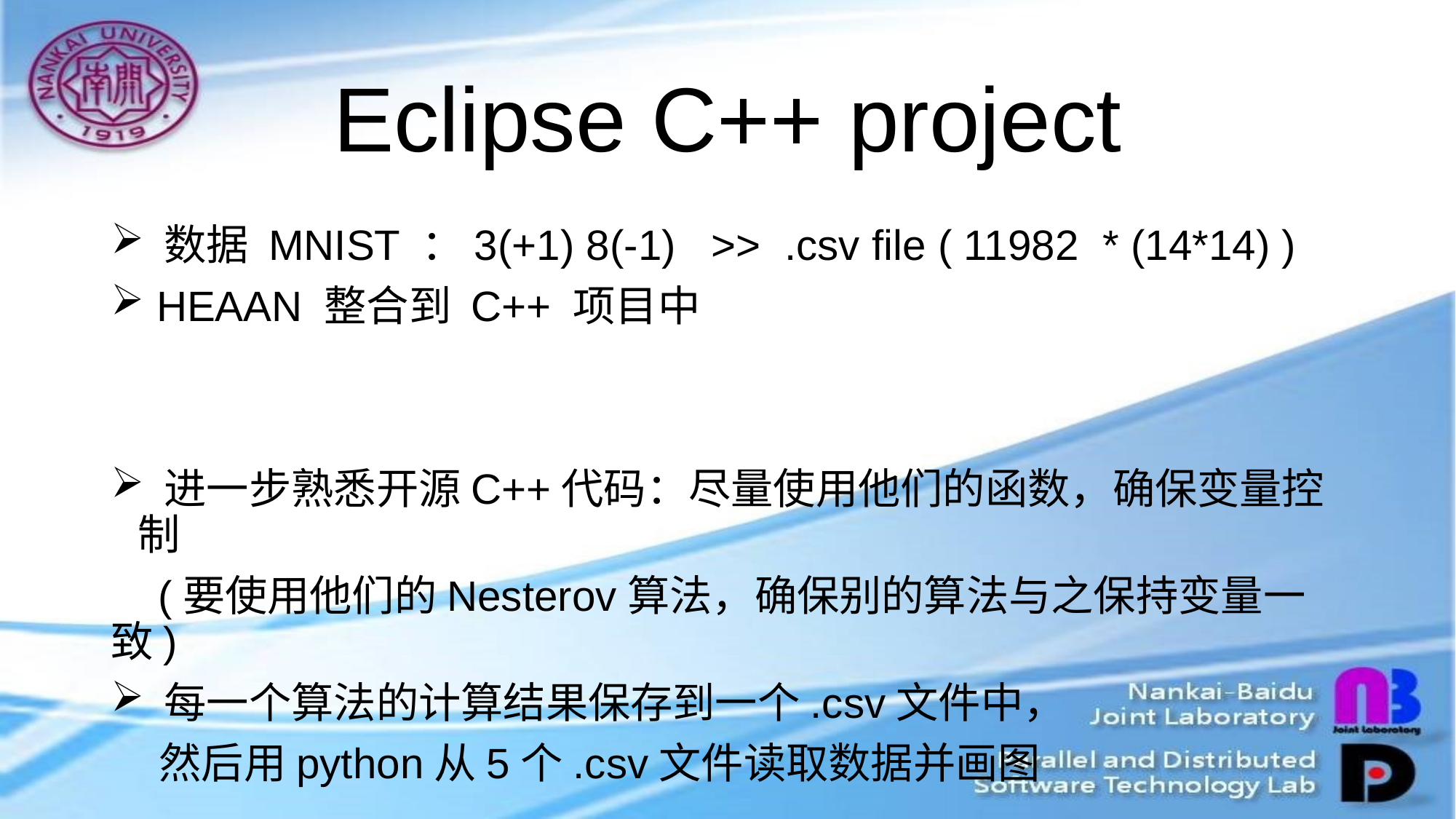

# Eclipse C++ project
 数据 MNIST ：3(+1) 8(-1)   >>  .csv file ( 11982  * (14*14) )
 HEAAN 整合到 C++ 项目中

 进一步熟悉开源C++代码：尽量使用他们的函数，确保变量控制
    (要使用他们的Nesterov算法，确保别的算法与之保持变量一致)
 每一个算法的计算结果保存到一个.csv文件中，
    然后用python从5个.csv文件读取数据并画图